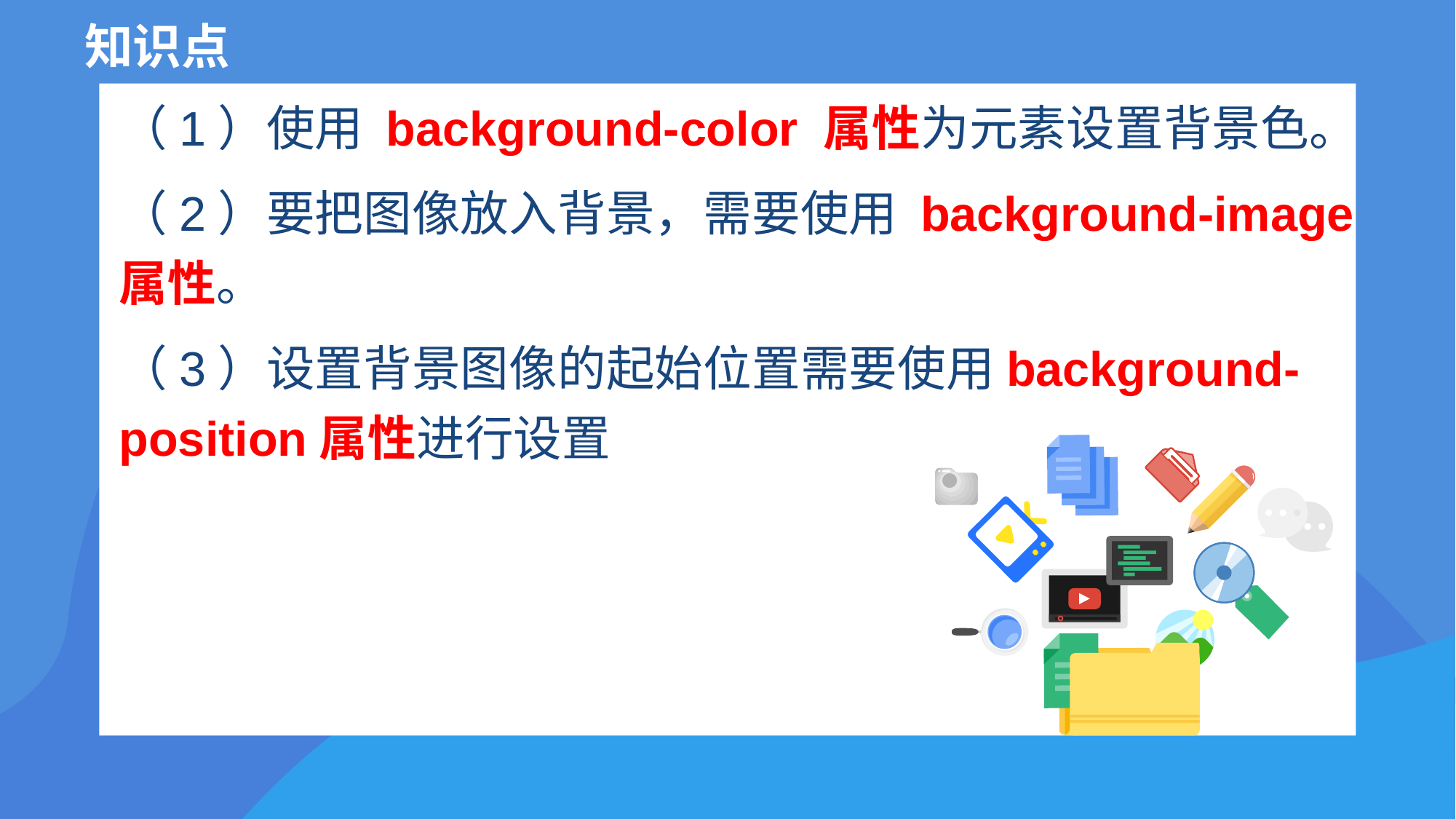

知识点
（1）使用 background-color 属性为元素设置背景色。
（2）要把图像放入背景，需要使用 background-image 属性。
（3）设置背景图像的起始位置需要使用background-position属性进行设置